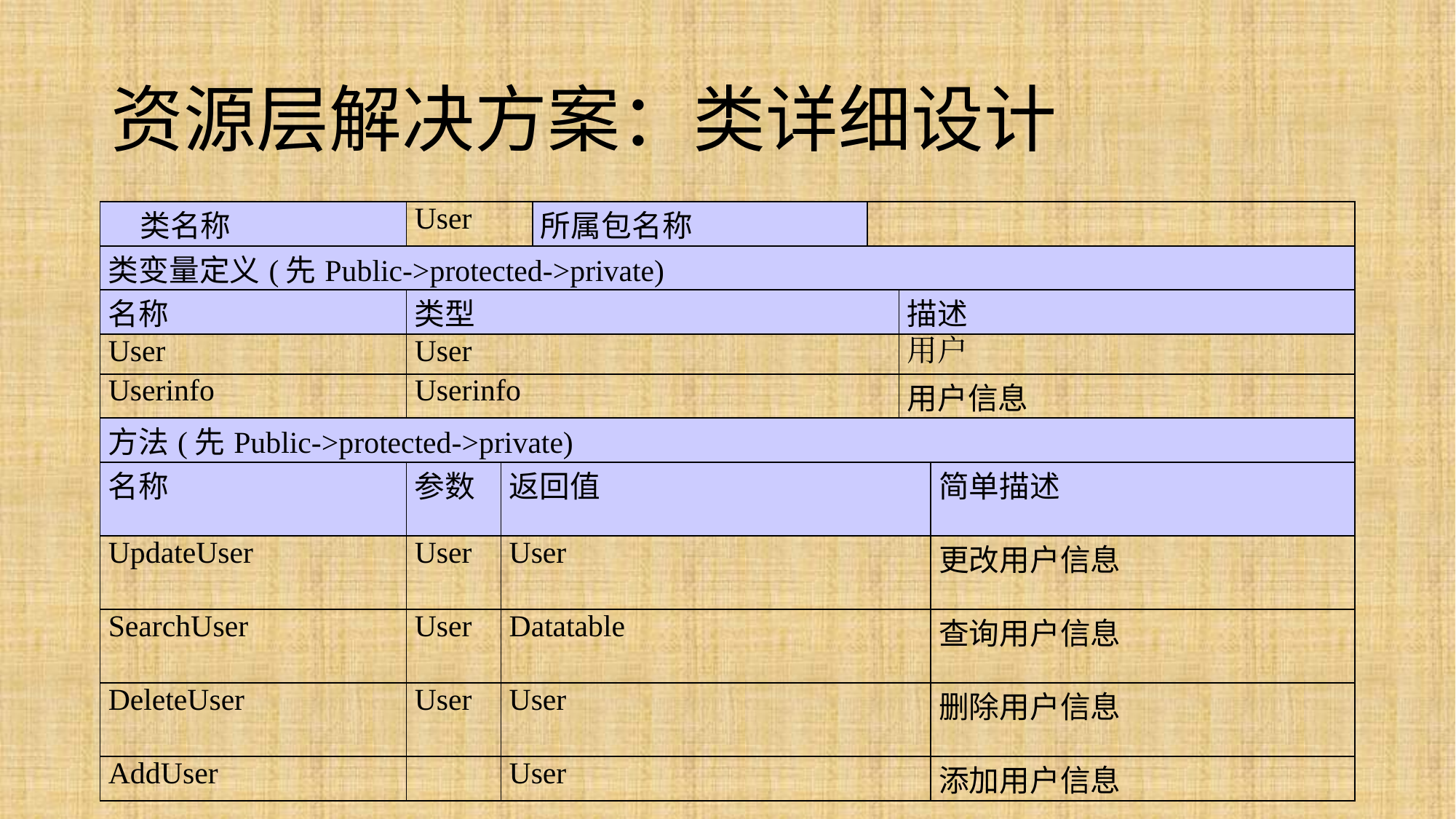

# 资源层解决方案：类详细设计
| 类名称 | User |  | 所属包名称 |  |  |  |
| --- | --- | --- | --- | --- | --- | --- |
| 类变量定义(先Public->protected->private) |  |  |  |  |  |  |
| 名称 | 类型 |  |  |  | 描述 |  |
| User | User |  |  |  | 用户 |  |
| Userinfo | Userinfo |  |  |  | 用户信息 |  |
| 方法(先Public->protected->private) |  |  |  |  |  |  |
| 名称 | 参数 | 返回值 |  |  |  | 简单描述 |
| UpdateUser | User | User |  |  |  | 更改用户信息 |
| SearchUser | User | Datatable |  |  |  | 查询用户信息 |
| DeleteUser | User | User |  |  |  | 删除用户信息 |
| AddUser |  | User |  |  |  | 添加用户信息 |